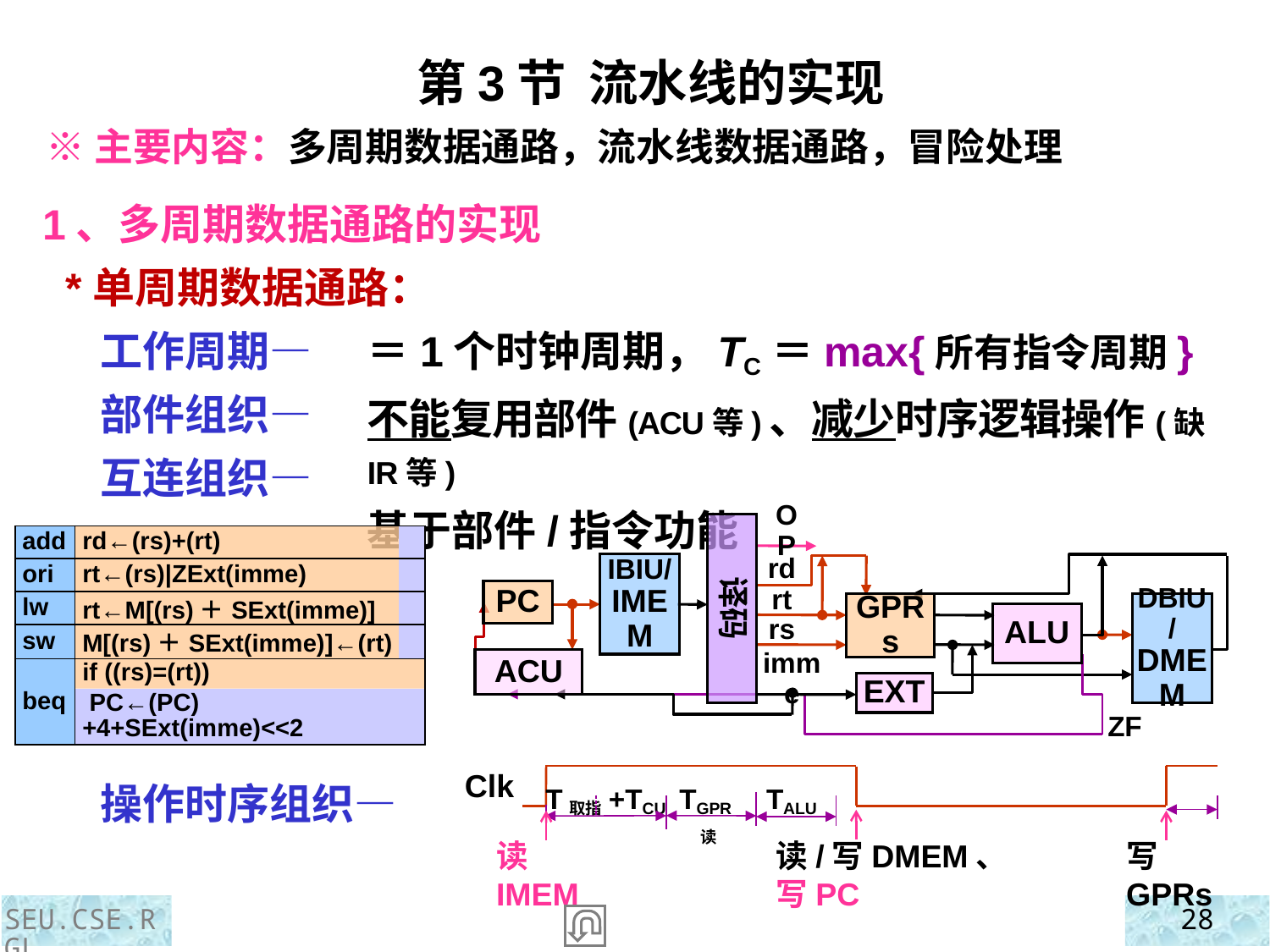

第3节  流水线的实现
 ※主要内容：多周期数据通路，流水线数据通路，冒险处理
1、多周期数据通路的实现
  *单周期数据通路：
     工作周期—
     部件组织—
     互连组织—

     操作时序组织—
＝1个时钟周期，TC＝max{所有指令周期}
不能复用部件(ACU等)、减少时序逻辑操作(缺IR等)
基于部件/指令功能
译码
IBIU/
IMEM
PC
GPRs
DBIU/DMEM
ALU
ACU
EXT
OP
rd
rt
rs
imme
ZF
| add | rd←(rs)+(rt) |  |
| --- | --- | --- |
| ori | rt←(rs)|ZExt(imme) |  |
| lw | rt←M[(rs)＋SExt(imme)] |  |
| sw | M[(rs)＋SExt(imme)]←(rt) |  |
| beq | if ((rs)=(rt)) |  |
|  | PC←(PC)+4+SExt(imme)<<2 |  |
Clk
T取指+TCU
TGPR读
TALU
读IMEM
读/写DMEM、写PC
写GPRs
SEU.CSE.RGL
28